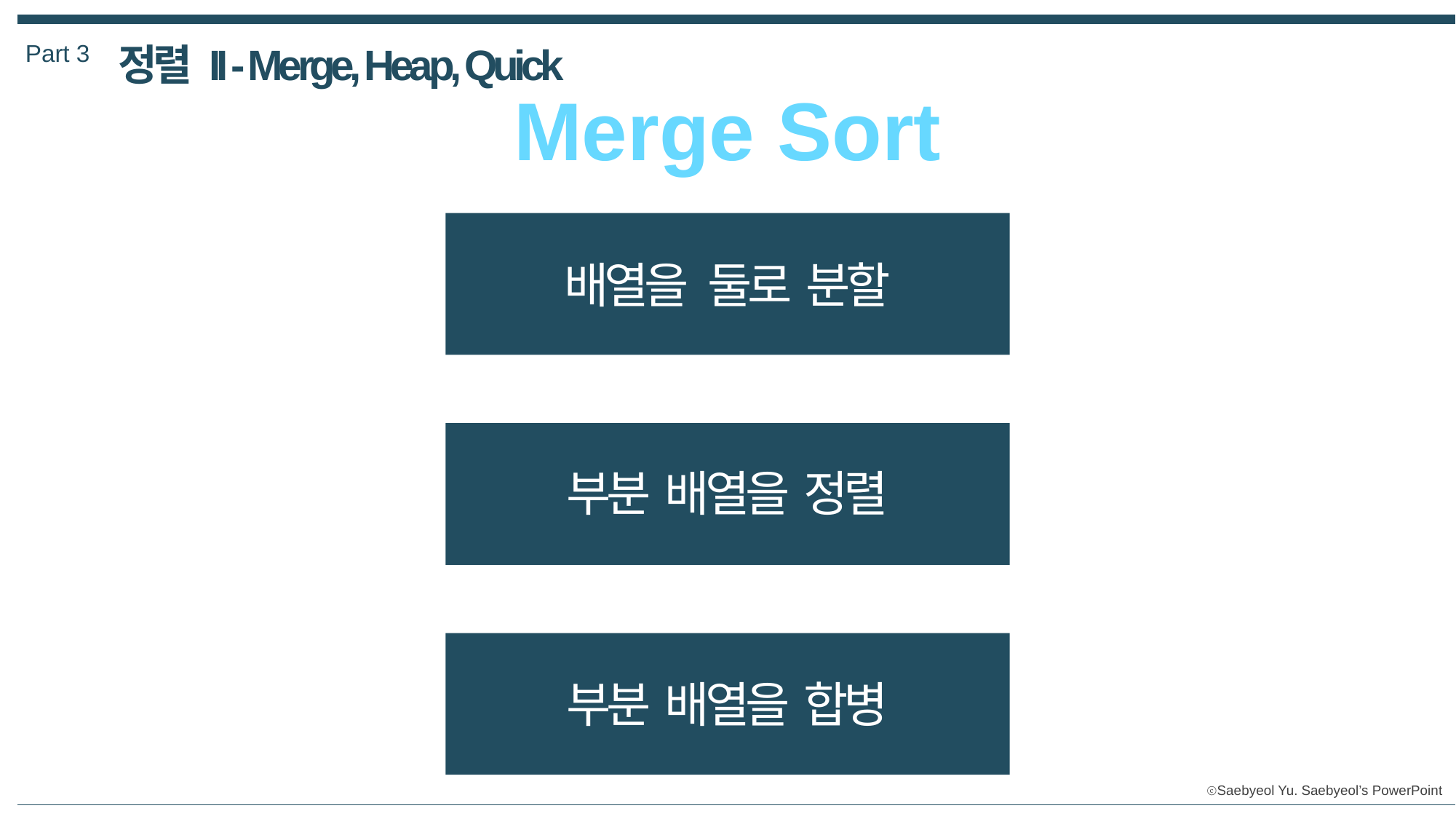

Part 3
정렬 II - Merge, Heap, Quick
Merge Sort

배열을  둘로  분할

부분  배열을  정렬

부분  배열을  합병